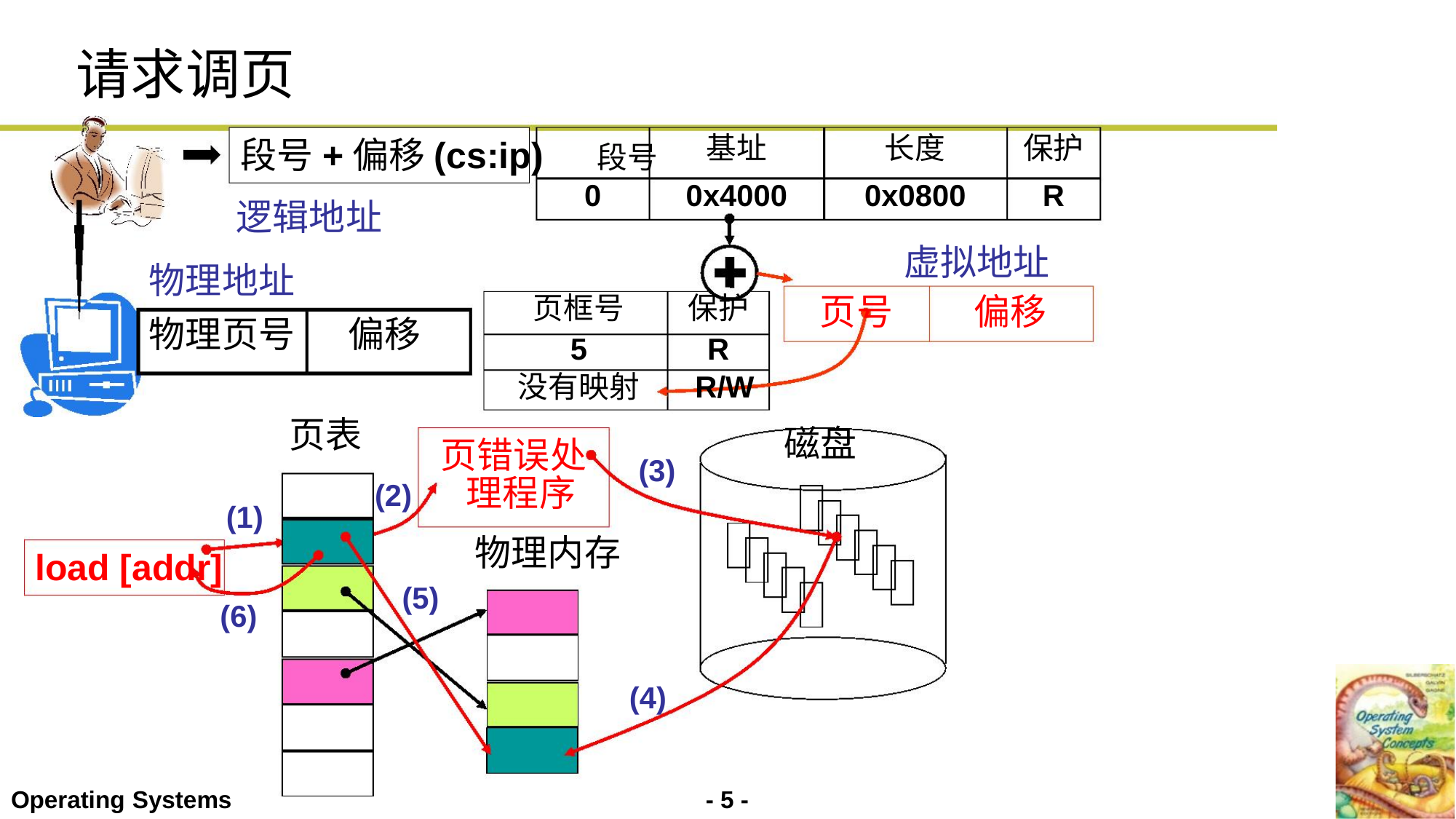

请求调页

段号+偏移(cs:ip) 段号
基址
长度
保护
0
0x4000
0x0800
R
逻辑地址
物理地址
虚拟地址
页号 偏移
页框号
保护
物理页号 偏移
5
R
没有映射 R/W
页表

磁盘
页错误处
(2) 理程序
(3)
(1)
物理内存
load [addr]
(5)
(6)

(4)
- 5 -
Operating Systems